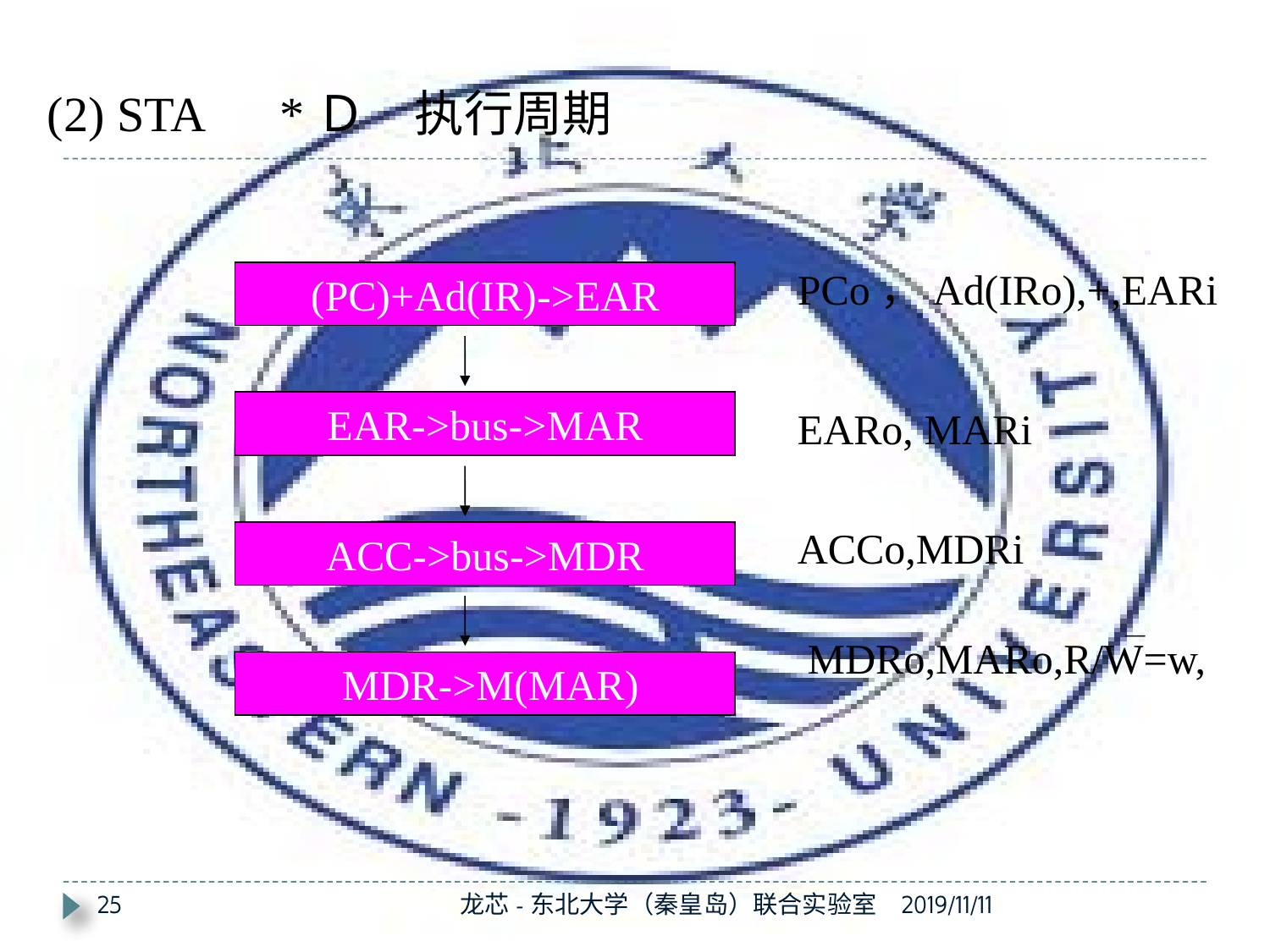

(2) STA　*Ｄ　执行周期
PCo，Ad(IRo),+,EARi
(PC)+Ad(IR)->EAR

EAR->bus->MAR
EARo, MARi

ACCo,MDRi
ACC->bus->MDR

MDRo,MARo,R/W=w,

 MDR->M(MAR)
25
龙芯-东北大学（秦皇岛）联合实验室
2019/11/11